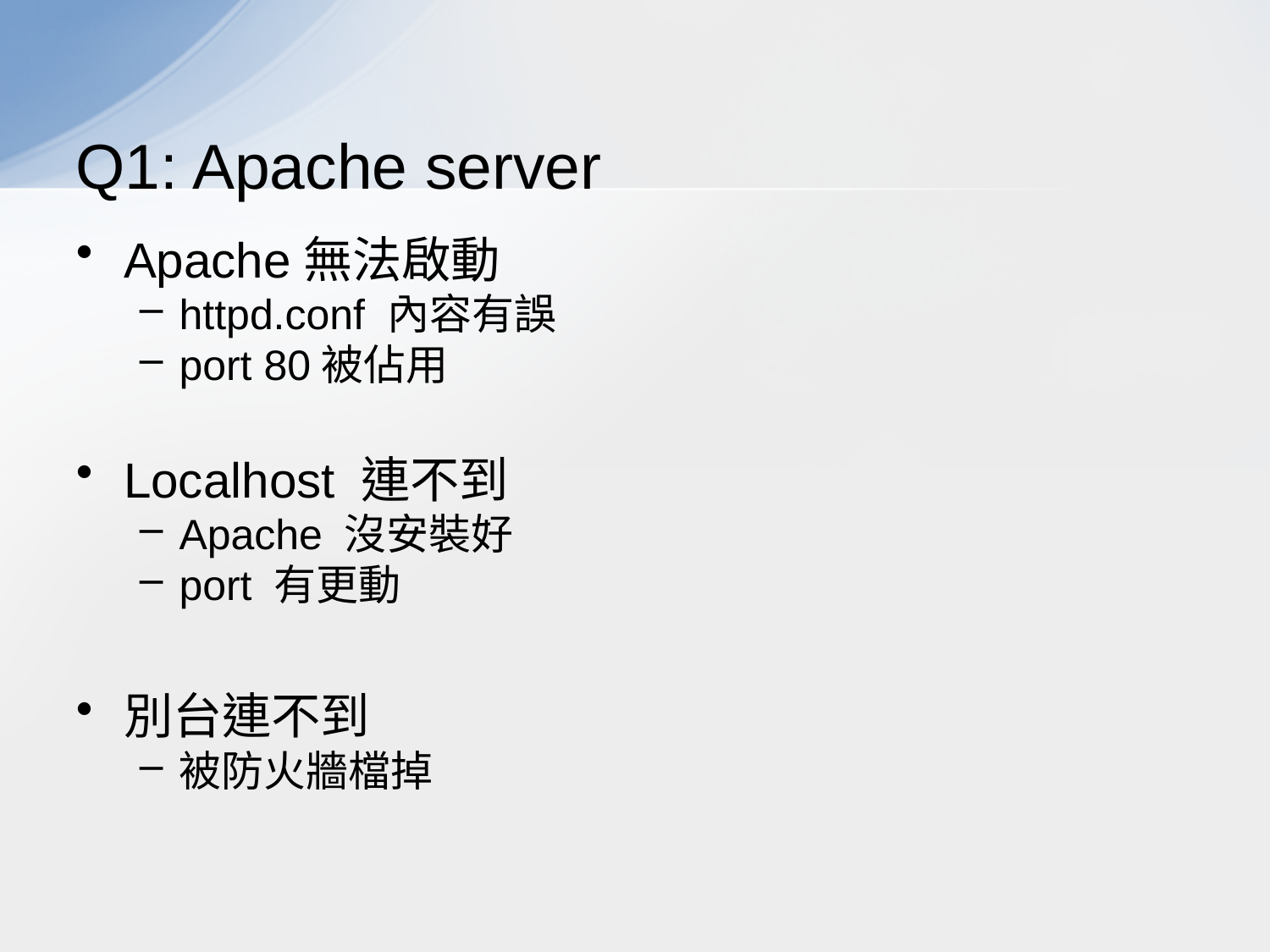

# Q1: Apache server
Apache無法啟動
httpd.conf 內容有誤
port 80被佔用

Localhost 連不到
Apache 沒安裝好
port 有更動

別台連不到
被防火牆檔掉